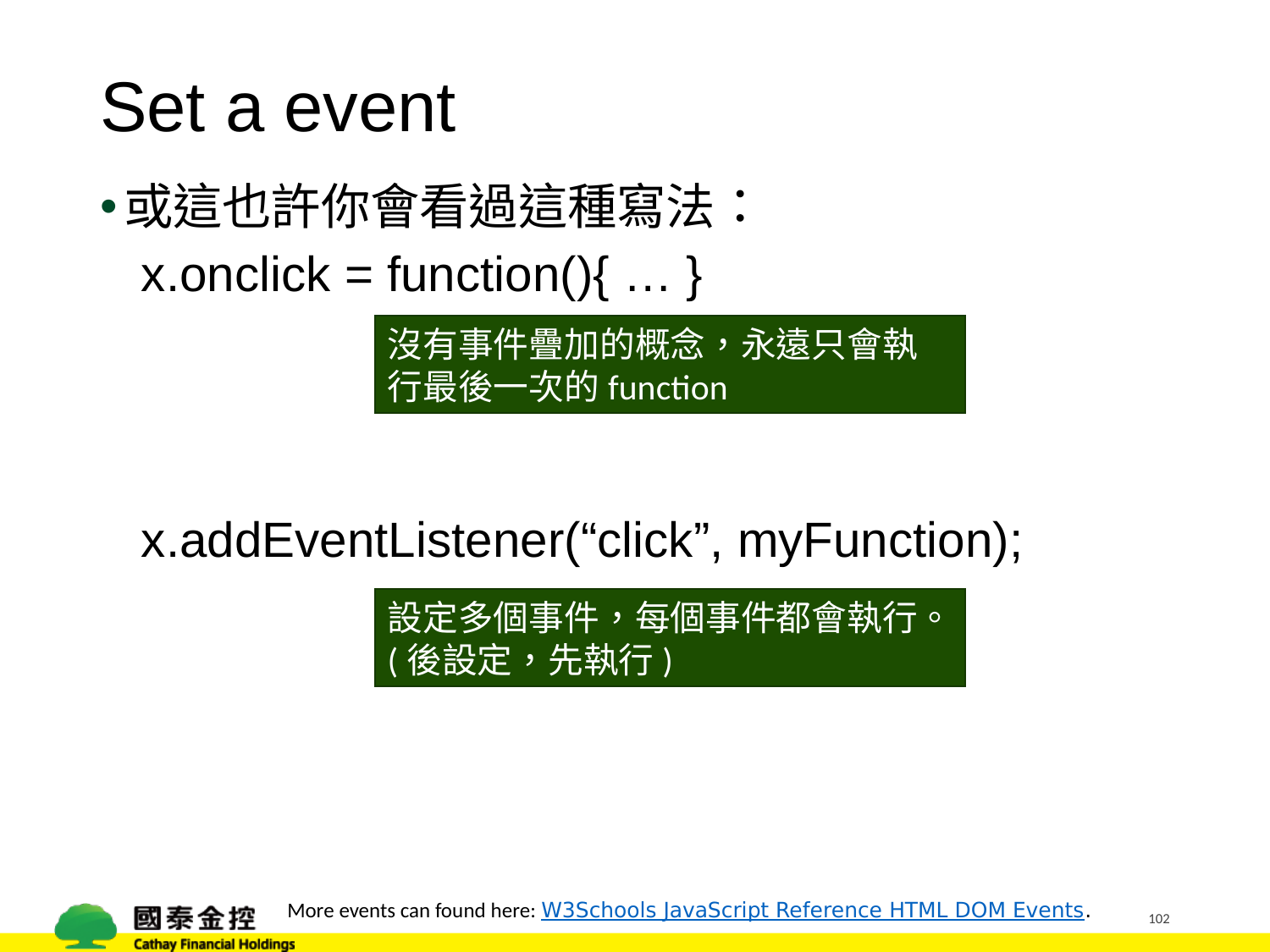

# Set a event
或這也許你會看過這種寫法：
   x.onclick = function(){ … }

   x.addEventListener(“click”, myFunction);
沒有事件疊加的概念，永遠只會執行最後一次的function
設定多個事件，每個事件都會執行。
(後設定，先執行)
More events can found here: W3Schools JavaScript Reference HTML DOM Events.